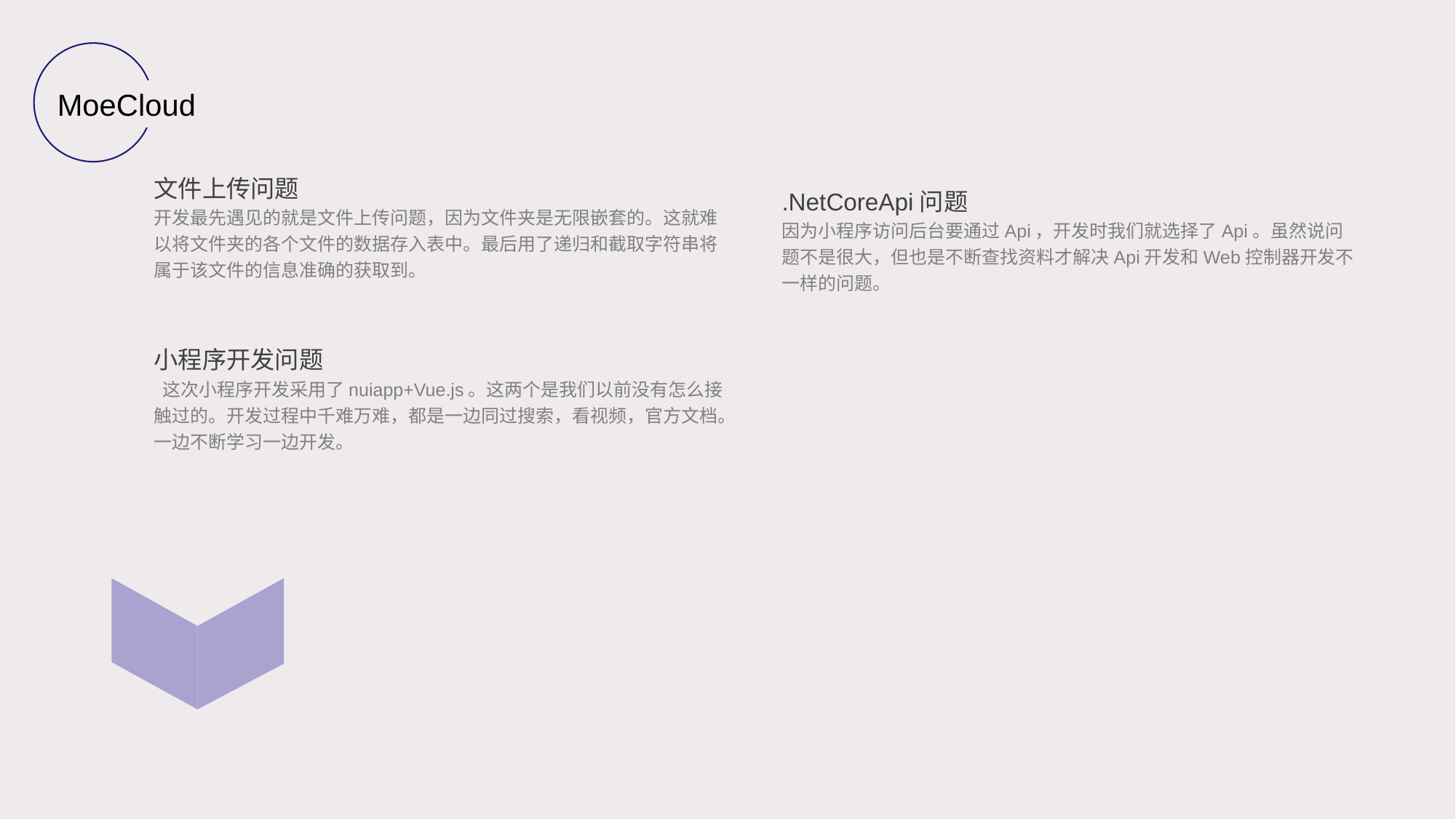

文件上传问题
开发最先遇见的就是文件上传问题，因为文件夹是无限嵌套的。这就难以将文件夹的各个文件的数据存入表中。最后用了递归和截取字符串将属于该文件的信息准确的获取到。

.NetCoreApi问题
因为小程序访问后台要通过Api，开发时我们就选择了Api。虽然说问题不是很大，但也是不断查找资料才解决Api开发和Web控制器开发不一样的问题。
小程序开发问题
 这次小程序开发采用了nuiapp+Vue.js。这两个是我们以前没有怎么接触过的。开发过程中千难万难，都是一边同过搜索，看视频，官方文档。一边不断学习一边开发。